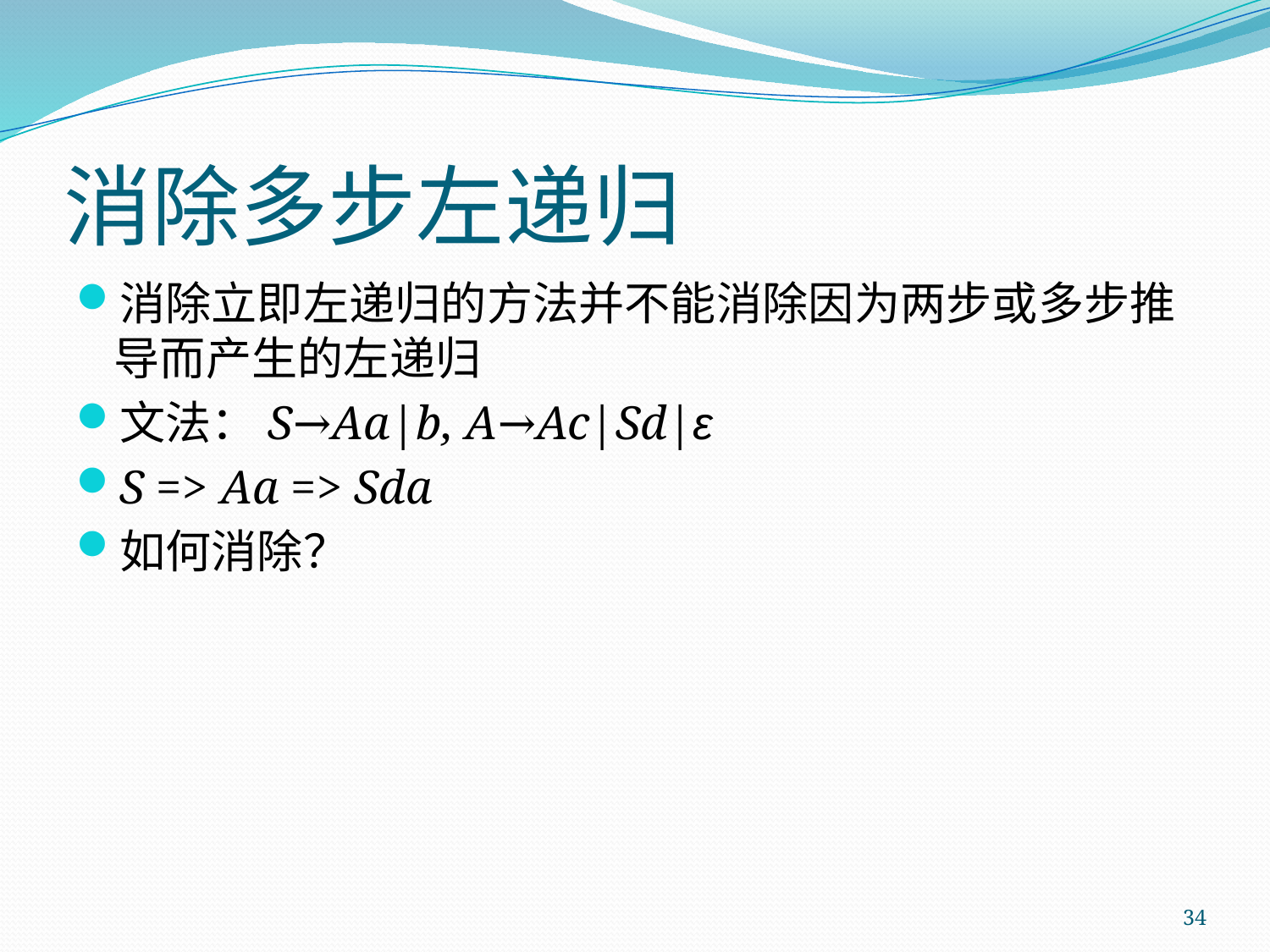

# 消除多步左递归
消除立即左递归的方法并不能消除因为两步或多步推导而产生的左递归
文法：S→Aa|b, A→Ac|Sd|ε
S => Aa => Sda
如何消除？
34